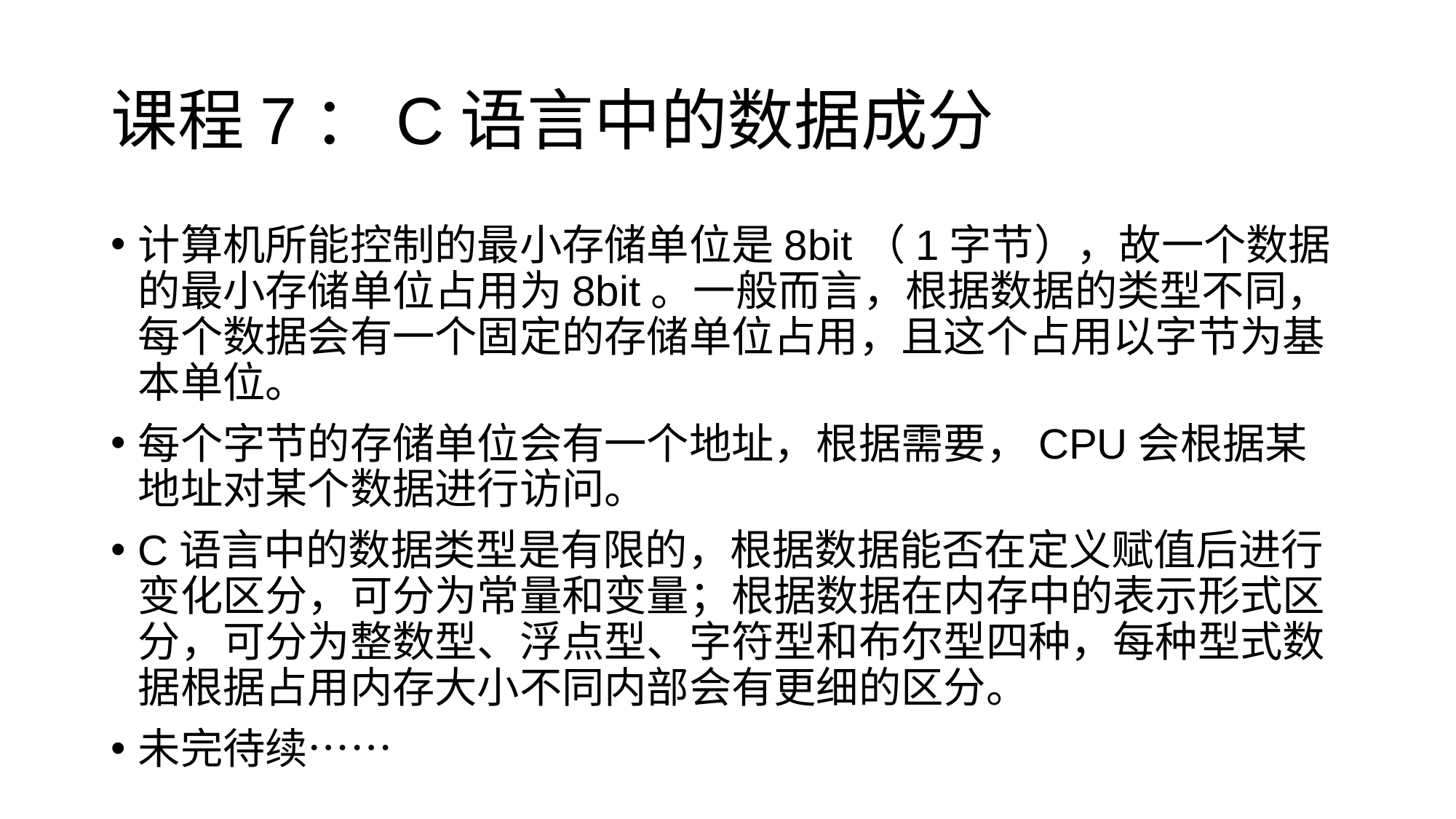

# 课程7：C语言中的数据成分
计算机所能控制的最小存储单位是8bit（1字节），故一个数据的最小存储单位占用为8bit。一般而言，根据数据的类型不同，每个数据会有一个固定的存储单位占用，且这个占用以字节为基本单位。
每个字节的存储单位会有一个地址，根据需要，CPU会根据某地址对某个数据进行访问。
C语言中的数据类型是有限的，根据数据能否在定义赋值后进行变化区分，可分为常量和变量；根据数据在内存中的表示形式区分，可分为整数型、浮点型、字符型和布尔型四种，每种型式数据根据占用内存大小不同内部会有更细的区分。
未完待续……